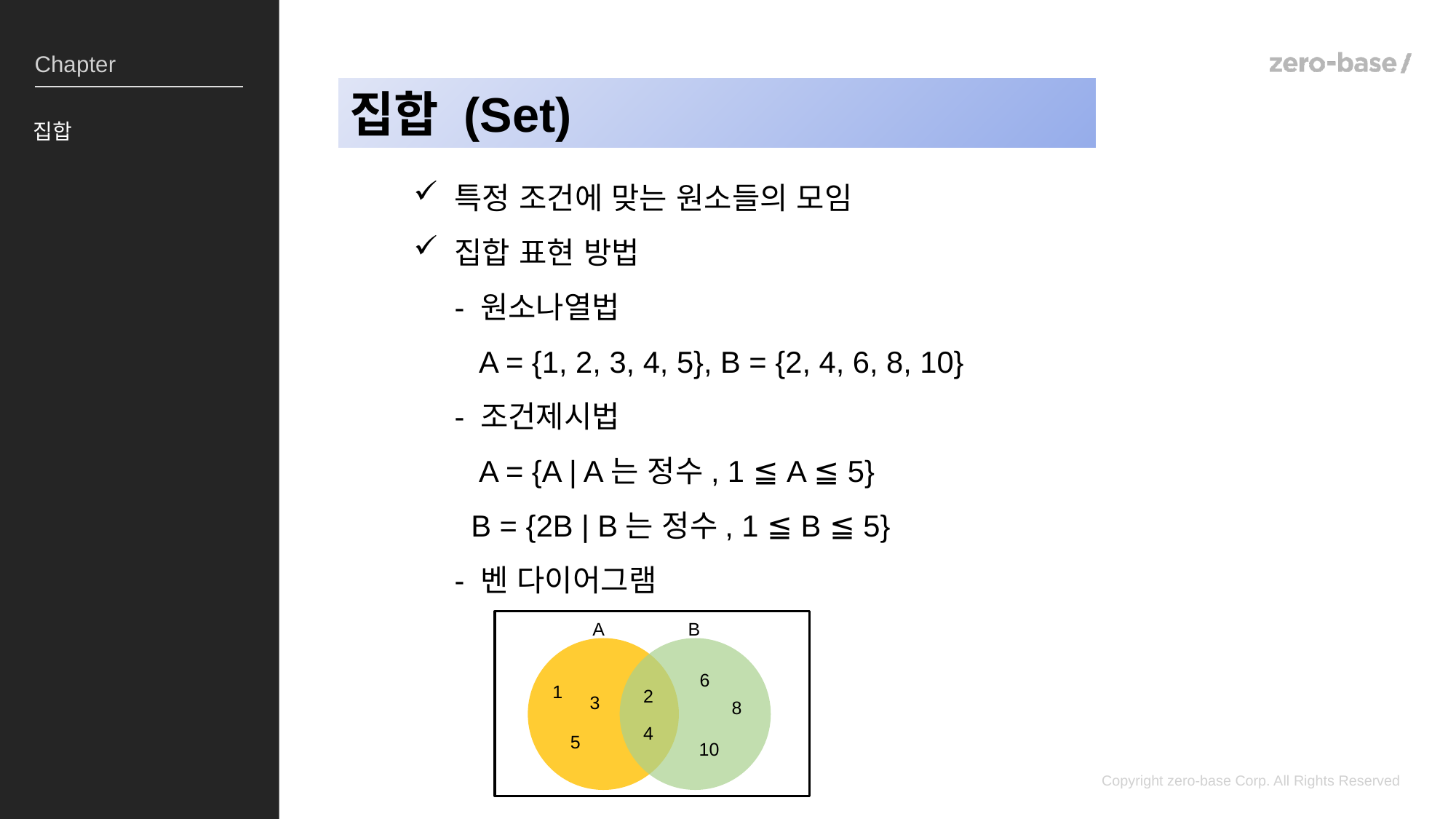

집합 (Set)
집합
특정 조건에 맞는 원소들의 모임
집합 표현 방법
- 원소나열법
  A = {1, 2, 3, 4, 5}, B = {2, 4, 6, 8, 10}
- 조건제시법
  A = {A | A는 정수, 1 ≦ A ≦ 5}
  B = {2B | B는 정수, 1 ≦ B ≦ 5}
- 벤 다이어그램

A
B

6
1
2
3
8
4
5
10